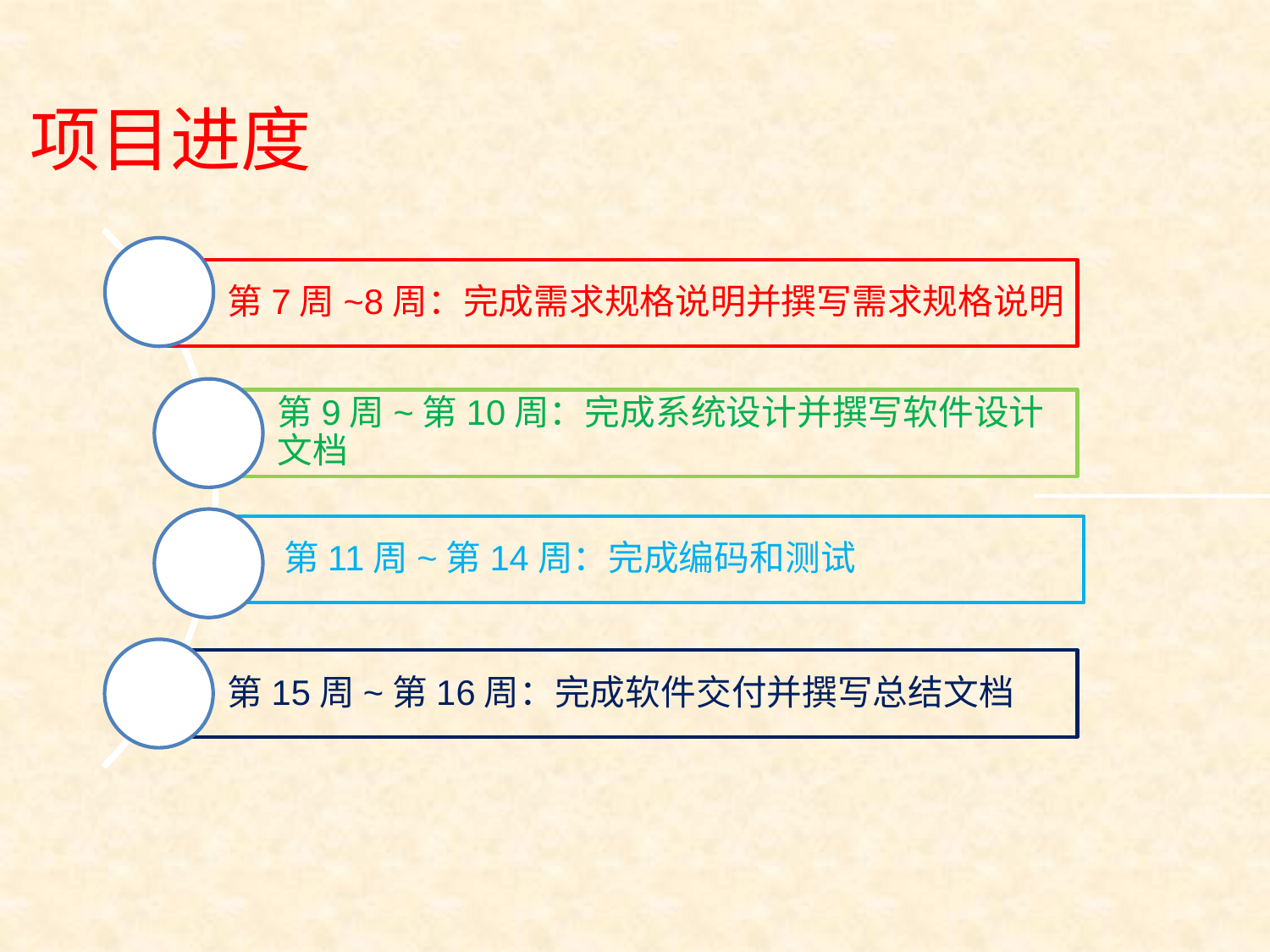

项目进度
第7周~8周：完成需求规格说明并撰写需求规格说明
第9周~第10周：完成系统设计并撰写软件设计文档
第11周~第14周：完成编码和测试
第15周~第16周：完成软件交付并撰写总结文档